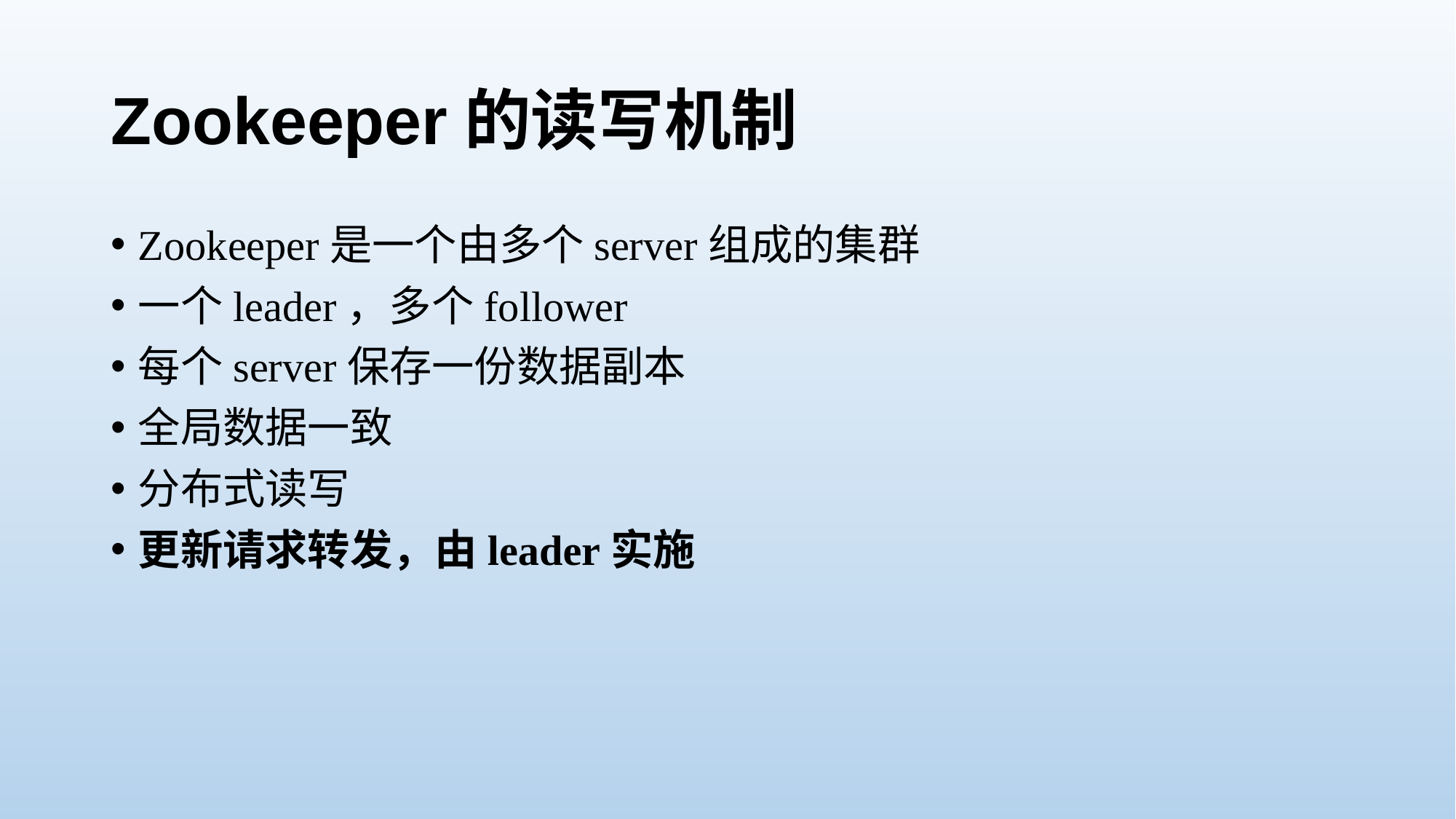

# Zookeeper的读写机制
Zookeeper是一个由多个server组成的集群
一个leader，多个follower
每个server保存一份数据副本
全局数据一致
分布式读写
更新请求转发，由leader实施